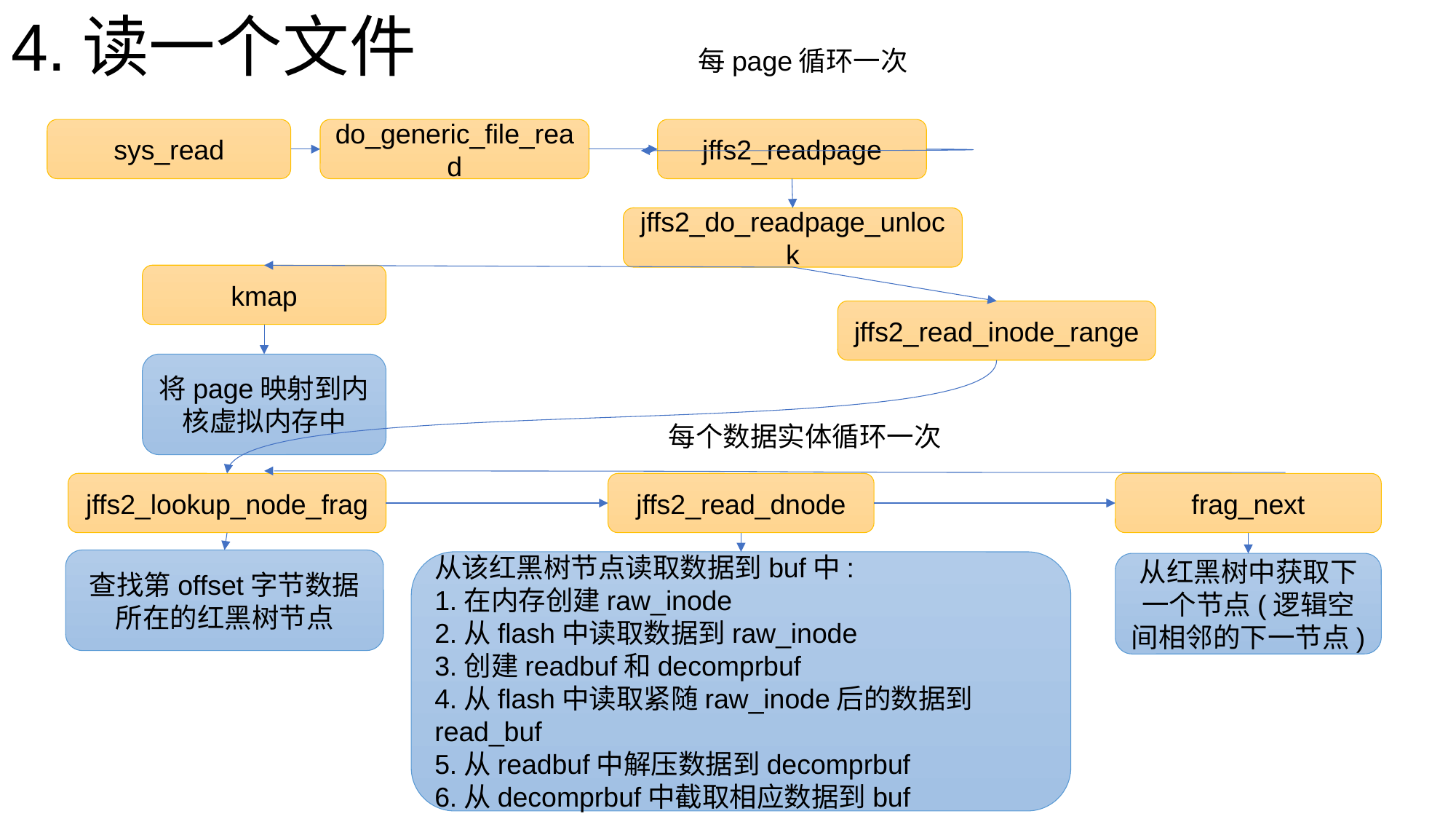

4.读一个文件
每page循环一次
sys_read
do_generic_file_read
jffs2_readpage
jffs2_do_readpage_unlock
kmap
jffs2_read_inode_range
将page映射到内核虚拟内存中
每个数据实体循环一次
jffs2_lookup_node_frag
jffs2_read_dnode
frag_next
查找第offset字节数据所在的红黑树节点
从该红黑树节点读取数据到buf中:
1.在内存创建raw_inode
2.从flash中读取数据到raw_inode
3.创建readbuf和decomprbuf
4.从flash中读取紧随raw_inode后的数据到read_buf
5.从readbuf中解压数据到decomprbuf
6.从decomprbuf中截取相应数据到buf
从红黑树中获取下一个节点(逻辑空间相邻的下一节点)